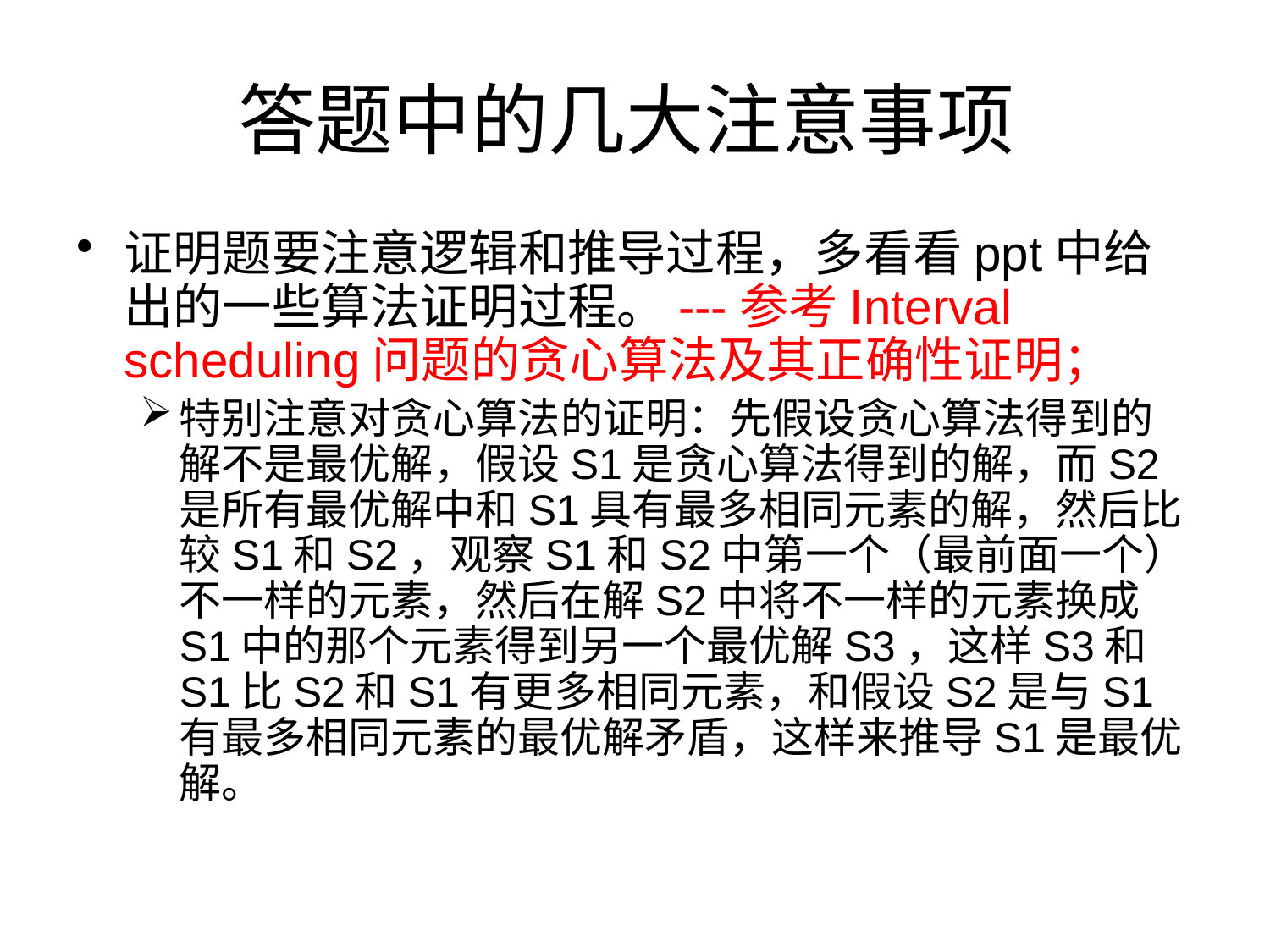

# 答题中的几大注意事项
证明题要注意逻辑和推导过程，多看看ppt中给出的一些算法证明过程。---参考Interval scheduling问题的贪心算法及其正确性证明；
特别注意对贪心算法的证明：先假设贪心算法得到的解不是最优解，假设S1是贪心算法得到的解，而S2是所有最优解中和S1具有最多相同元素的解，然后比较S1和S2，观察S1和S2中第一个（最前面一个）不一样的元素，然后在解S2中将不一样的元素换成S1中的那个元素得到另一个最优解S3，这样S3和S1比S2和S1有更多相同元素，和假设S2是与S1有最多相同元素的最优解矛盾，这样来推导S1是最优解。